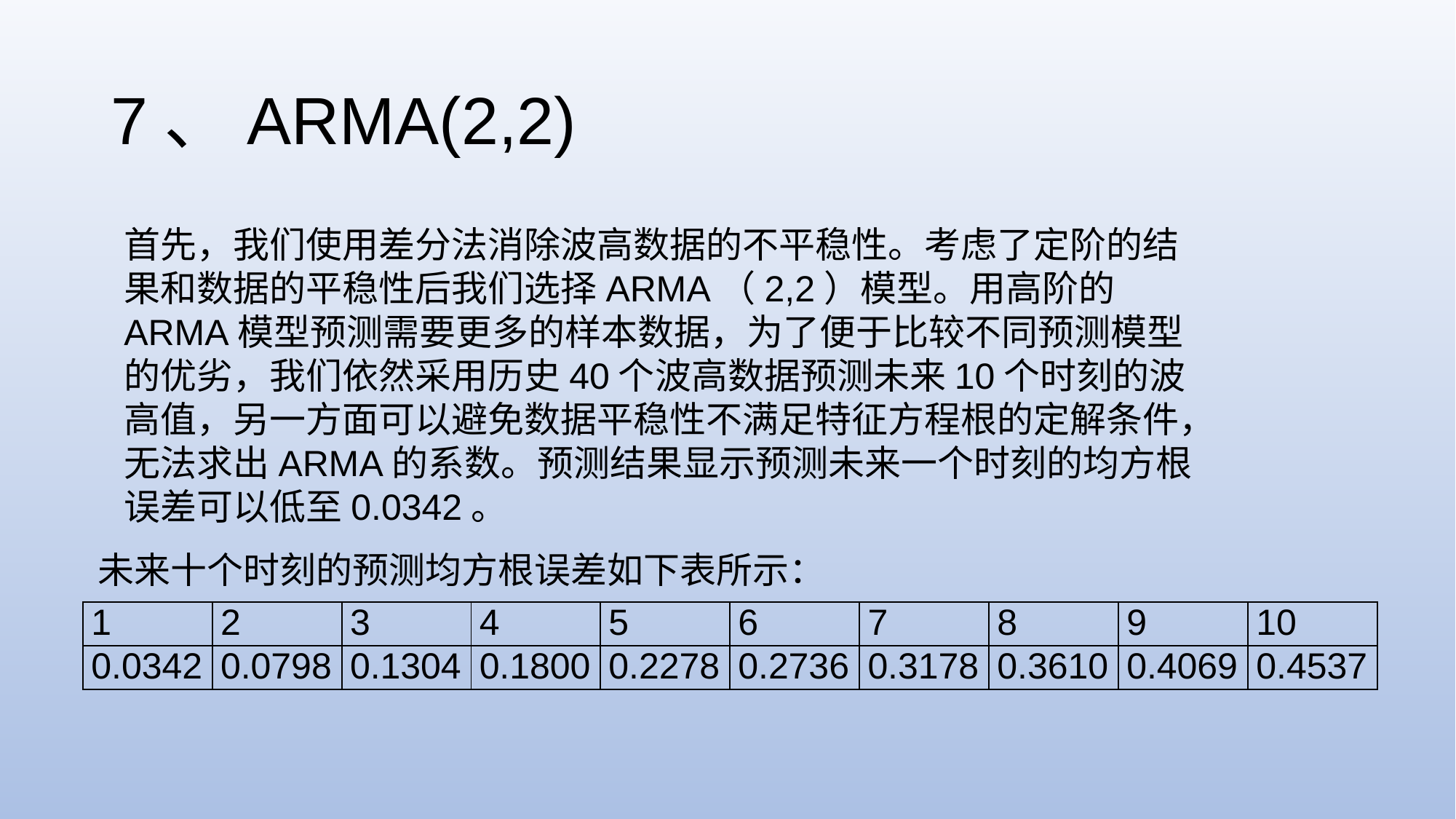

# 7、ARMA(2,2)
首先，我们使用差分法消除波高数据的不平稳性。考虑了定阶的结果和数据的平稳性后我们选择ARMA（2,2）模型。用高阶的ARMA模型预测需要更多的样本数据，为了便于比较不同预测模型的优劣，我们依然采用历史40个波高数据预测未来10个时刻的波高值，另一方面可以避免数据平稳性不满足特征方程根的定解条件，无法求出ARMA的系数。预测结果显示预测未来一个时刻的均方根误差可以低至0.0342。
未来十个时刻的预测均方根误差如下表所示：
| 1 | 2 | 3 | 4 | 5 | 6 | 7 | 8 | 9 | 10 |
| --- | --- | --- | --- | --- | --- | --- | --- | --- | --- |
| 0.0342 | 0.0798 | 0.1304 | 0.1800 | 0.2278 | 0.2736 | 0.3178 | 0.3610 | 0.4069 | 0.4537 |